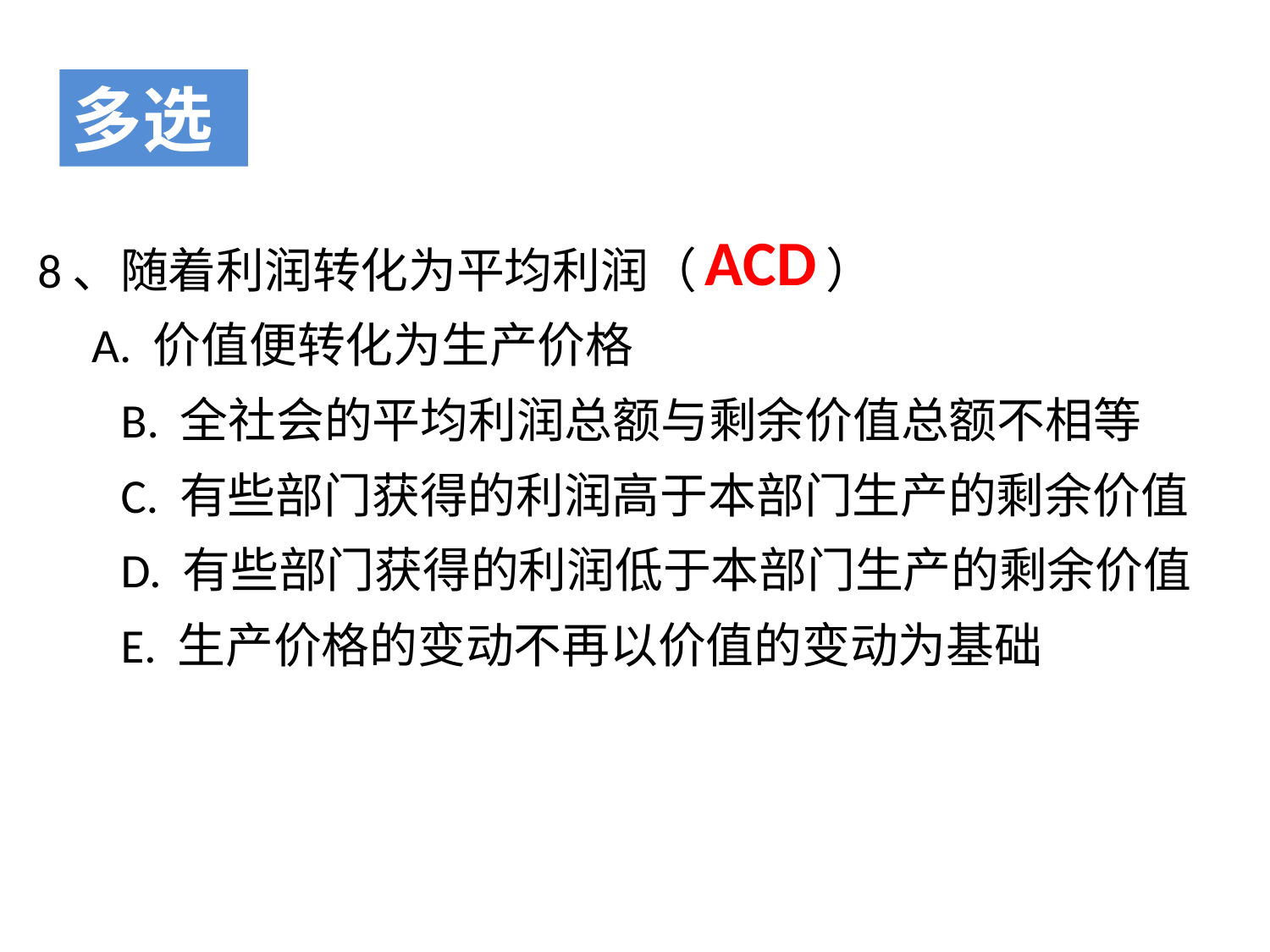

多选
8、随着利润转化为平均利润（            ）
     A. 价值便转化为生产价格
B. 全社会的平均利润总额与剩余价值总额不相等
C. 有些部门获得的利润高于本部门生产的剩余价值
D. 有些部门获得的利润低于本部门生产的剩余价值
E. 生产价格的变动不再以价值的变动为基础

ACD